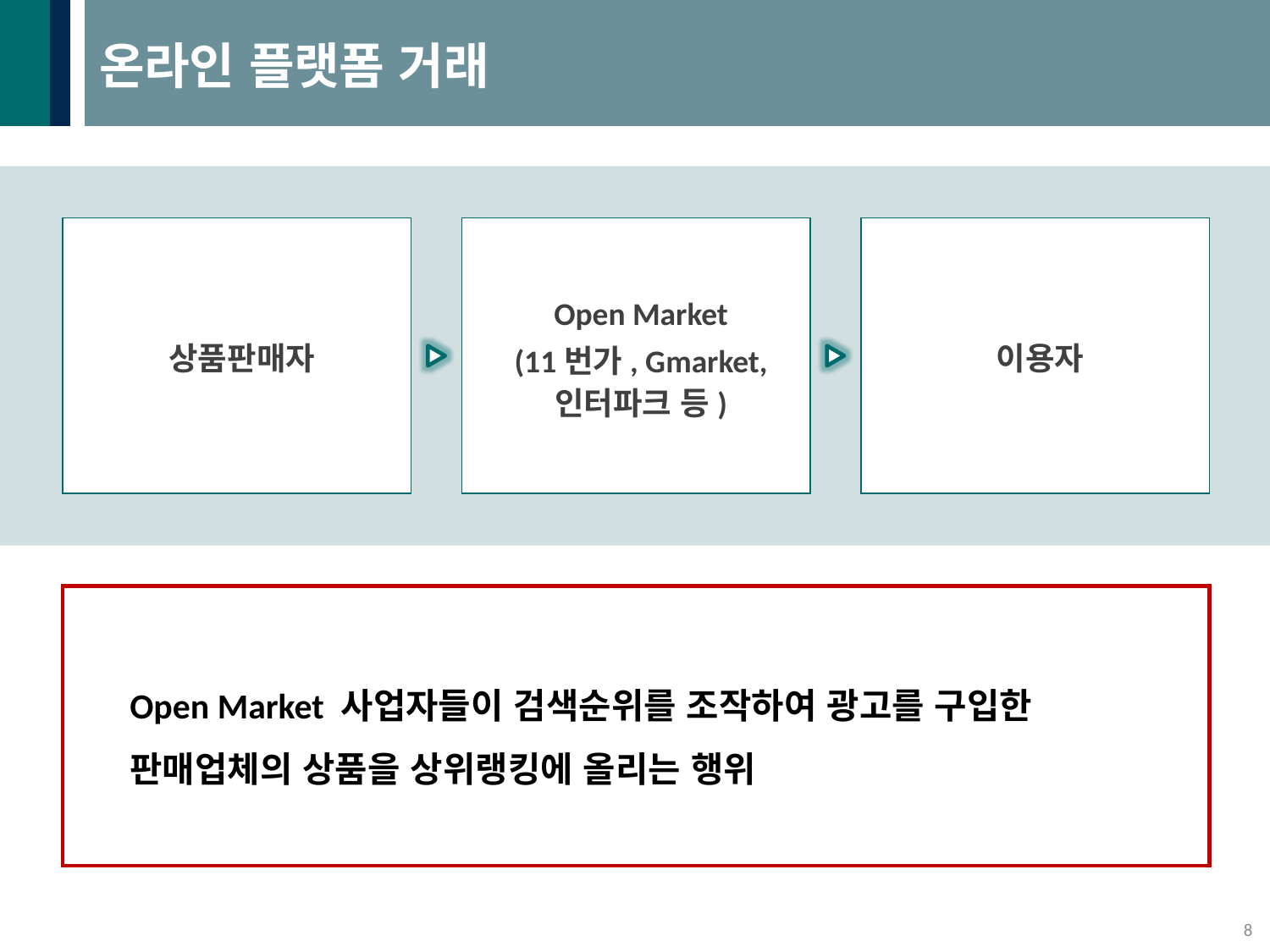

# 온라인 플랫폼 거래

상품판매자
Open Market
(11번가, Gmarket, 인터파크 등)
이용자

Open Market 사업자들이 검색순위를 조작하여 광고를 구입한 판매업체의 상품을 상위랭킹에 올리는 행위